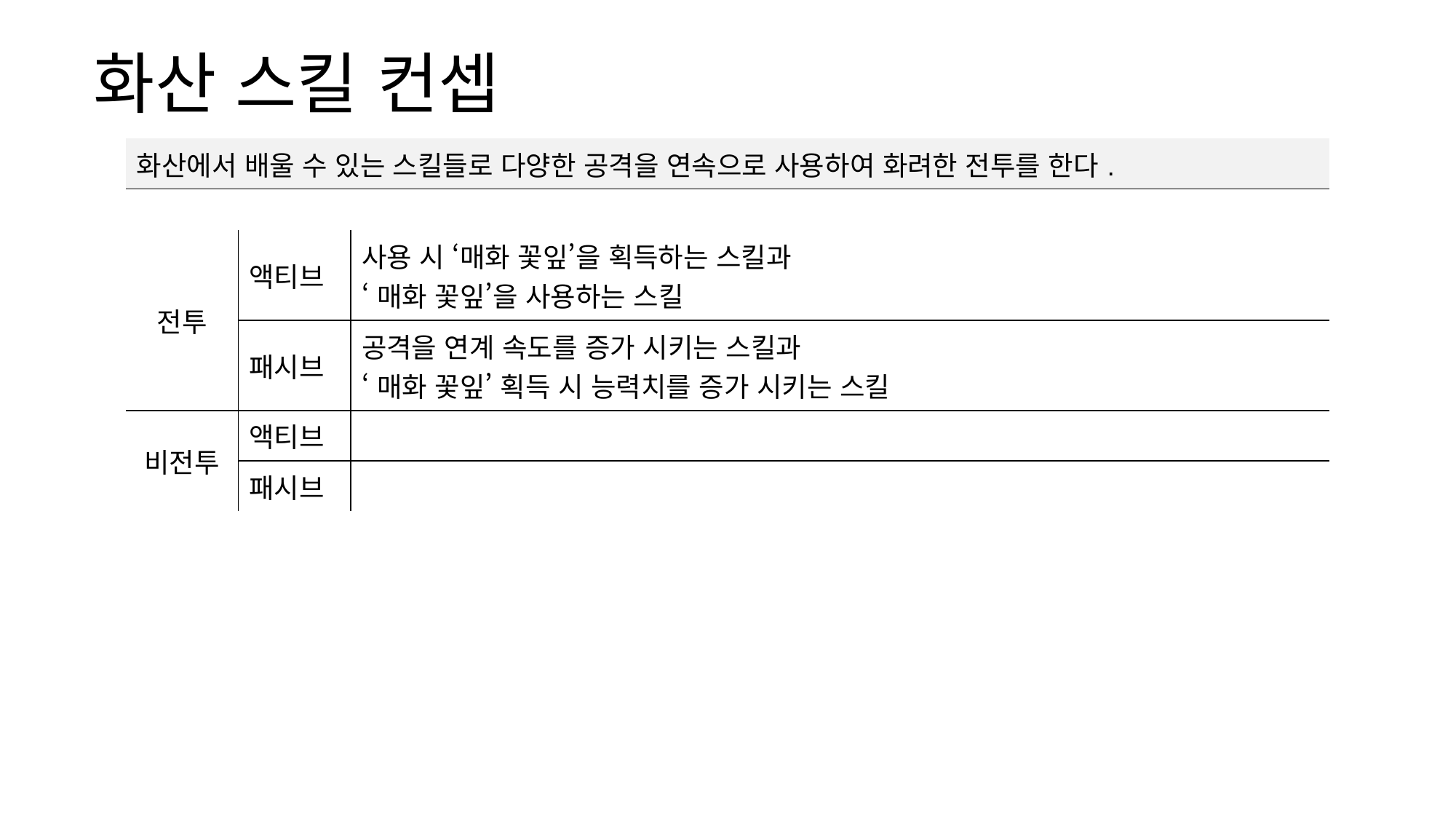

화산 스킬 컨셉
| 화산에서 배울 수 있는 스킬들로 다양한 공격을 연속으로 사용하여 화려한 전투를 한다. |  |  |
| --- | --- | --- |
|  |  |  |
| 전투 | 액티브 | 사용 시 ‘매화 꽃잎’을 획득하는 스킬과 ‘매화 꽃잎’을 사용하는 스킬 |
|  | 패시브 | 공격을 연계 속도를 증가 시키는 스킬과 ‘매화 꽃잎’ 획득 시 능력치를 증가 시키는 스킬 |
| 비전투 | 액티브 |  |
|  | 패시브 |  |